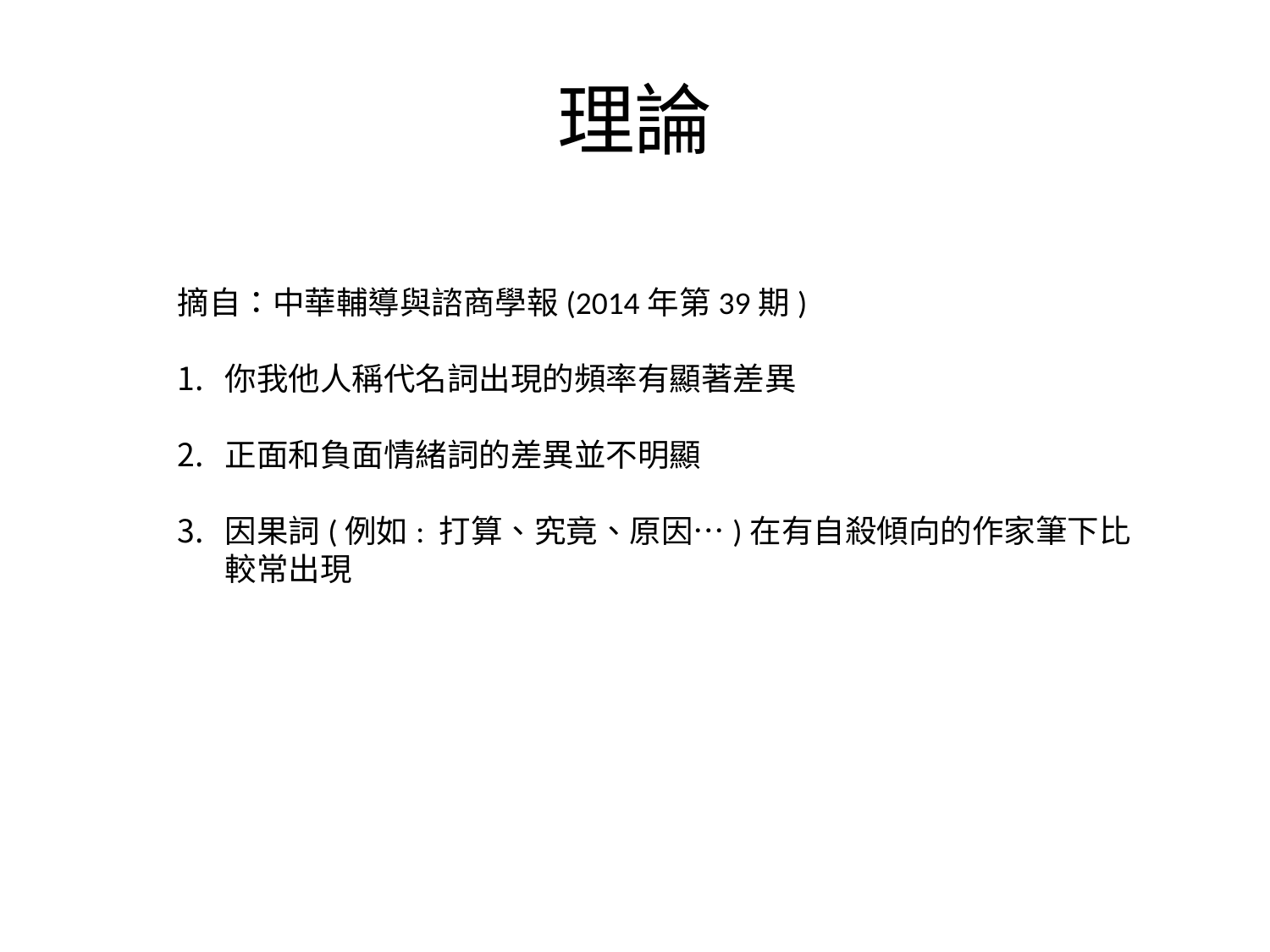

# 理論
摘自：中華輔導與諮商學報(2014年第39期)

你我他人稱代名詞出現的頻率有顯著差異

正面和負面情緒詞的差異並不明顯

因果詞(例如: 打算、究竟、原因…)在有自殺傾向的作家筆下比較常出現